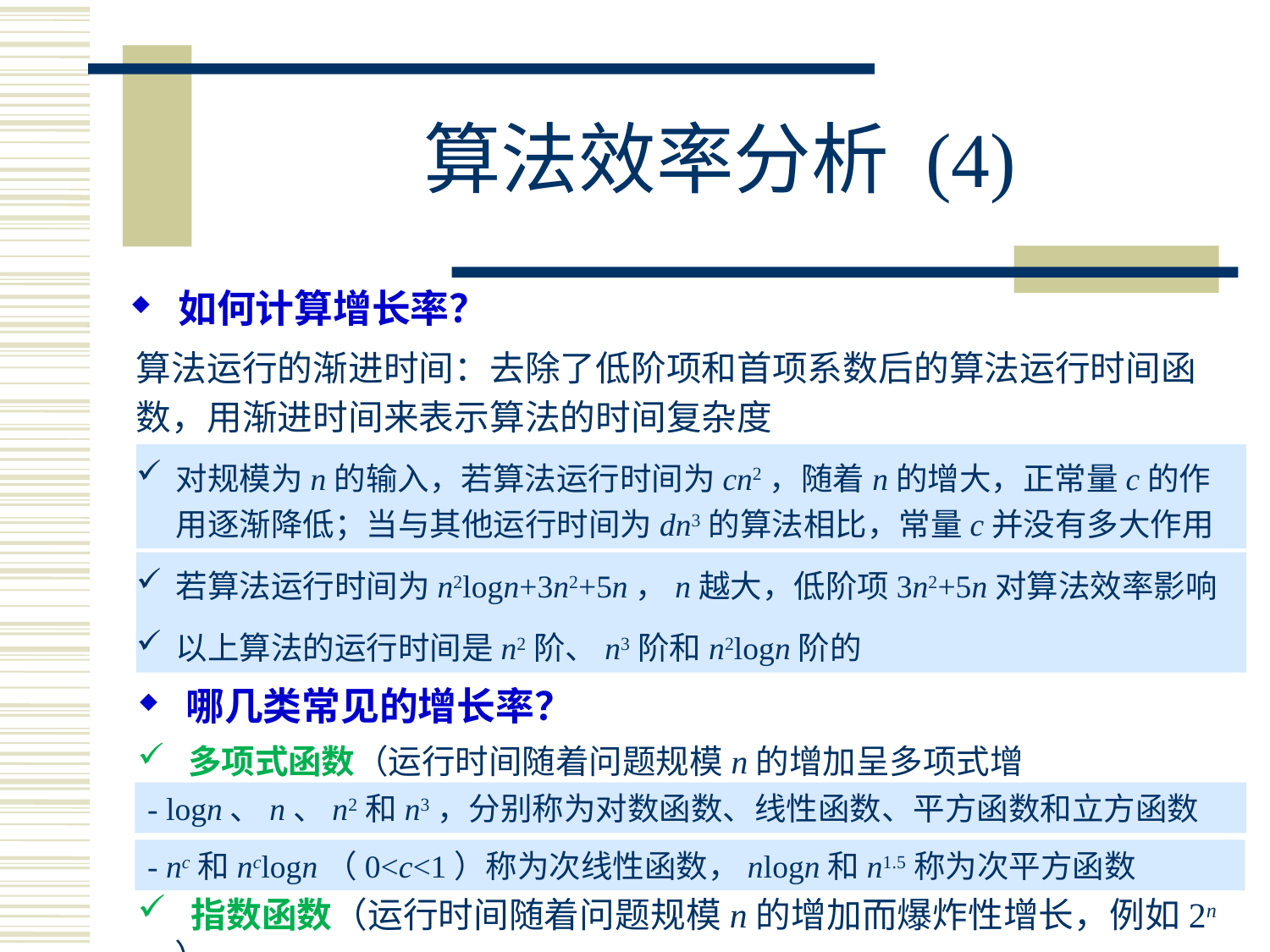

# 算法效率分析 (4)
如何计算增长率？
算法运行的渐进时间：去除了低阶项和首项系数后的算法运行时间函数，用渐进时间来表示算法的时间复杂度
对规模为n的输入，若算法运行时间为cn2，随着n的增大，正常量c的作用逐渐降低；当与其他运行时间为dn3的算法相比，常量c并没有多大作用
若算法运行时间为n2logn+3n2+5n，n越大，低阶项3n2+5n对算法效率影响越小
以上算法的运行时间是n2阶、n3阶和n2logn阶的
哪几类常见的增长率？
  多项式函数（运行时间随着问题规模n的增加呈多项式增长）
- logn、n、n2和n3，分别称为对数函数、线性函数、平方函数和立方函数
- nc和nclogn（0<c<1）称为次线性函数，nlogn和n1.5称为次平方函数
 指数函数（运行时间随着问题规模n的增加而爆炸性增长，例如2n ）